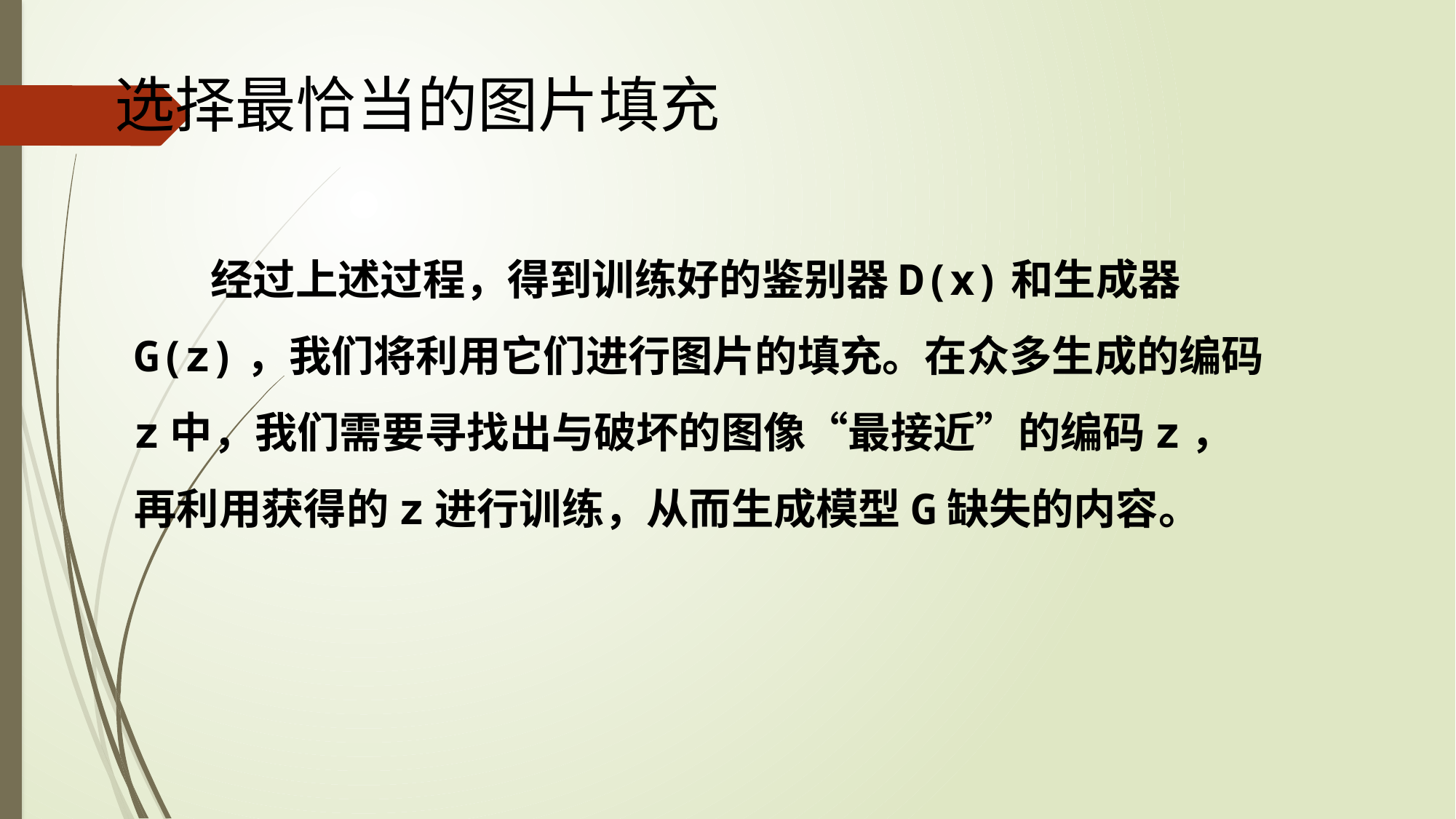

选择最恰当的图片填充
       经过上述过程，得到训练好的鉴别器D(x)和生成器G(z)，我们将利用它们进行图片的填充。在众多生成的编码z中，我们需要寻找出与破坏的图像“最接近”的编码z，再利用获得的z进行训练，从而生成模型G缺失的内容。